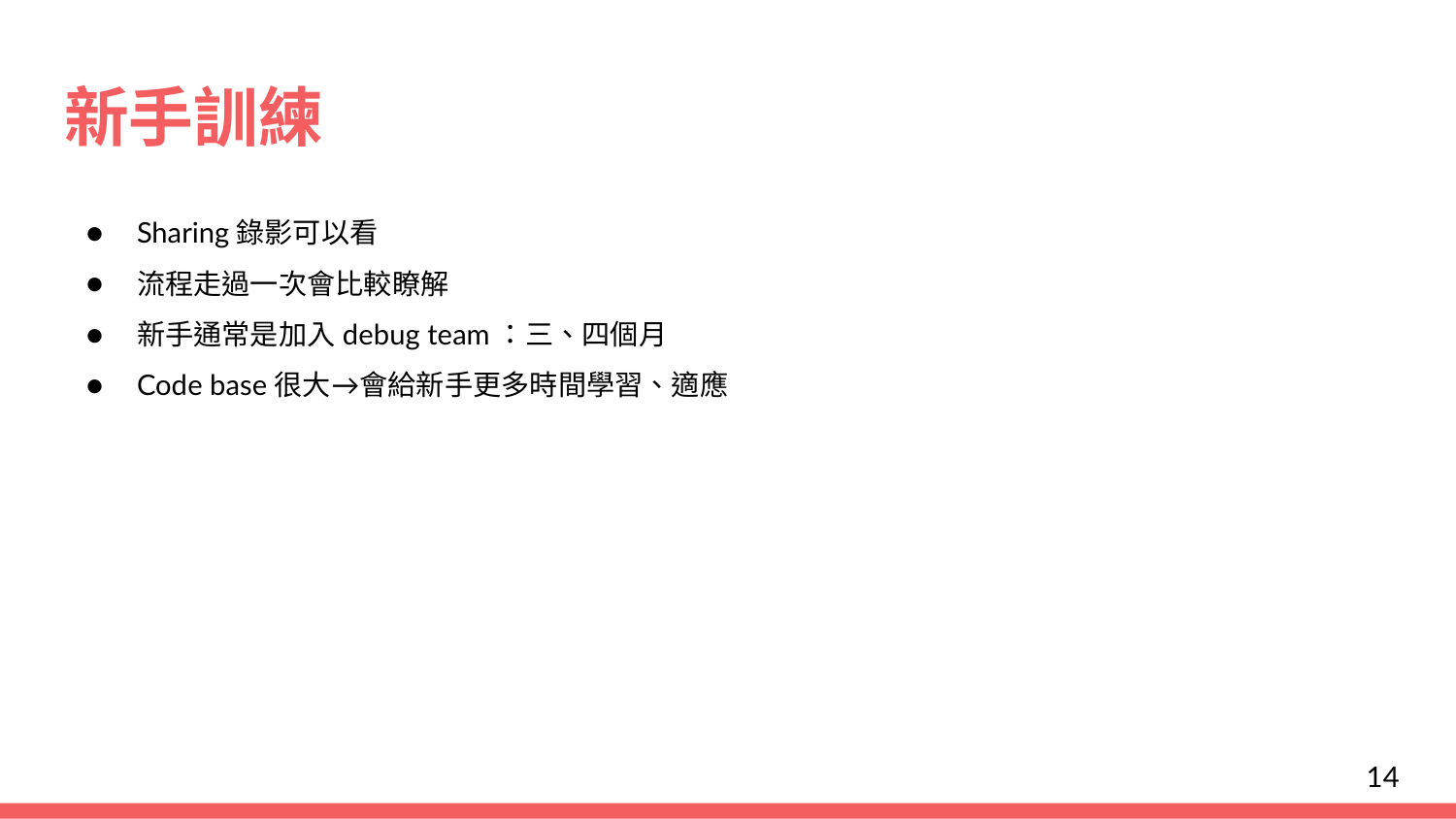

# 新手訓練
Sharing錄影可以看
流程走過一次會比較瞭解
新手通常是加入debug team：三、四個月
Code base很大→會給新手更多時間學習、適應
14